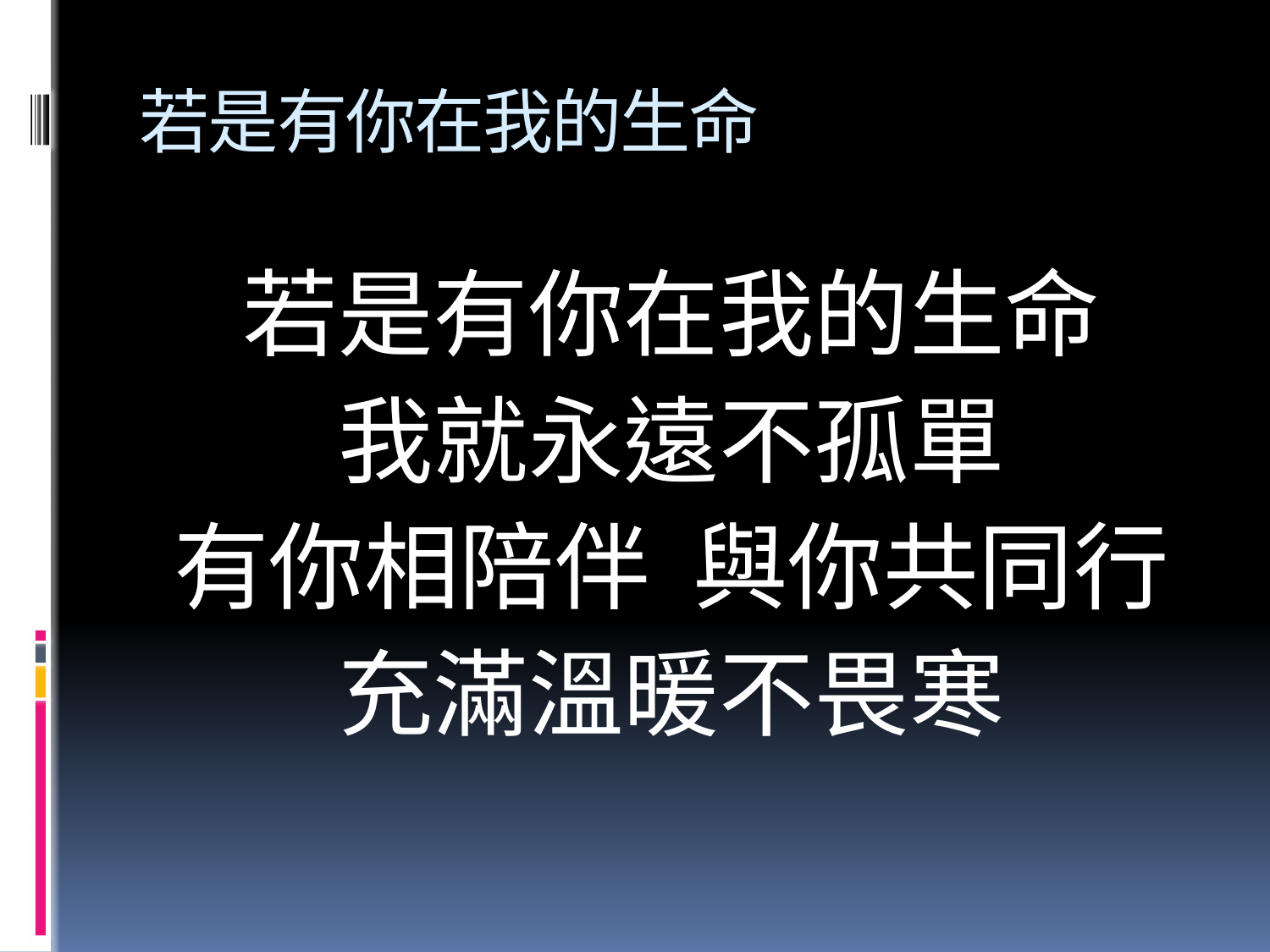

# 若是有你在我的生命
若是有你在我的生命
我就永遠不孤單
有你相陪伴  與你共同行
充滿溫暖不畏寒